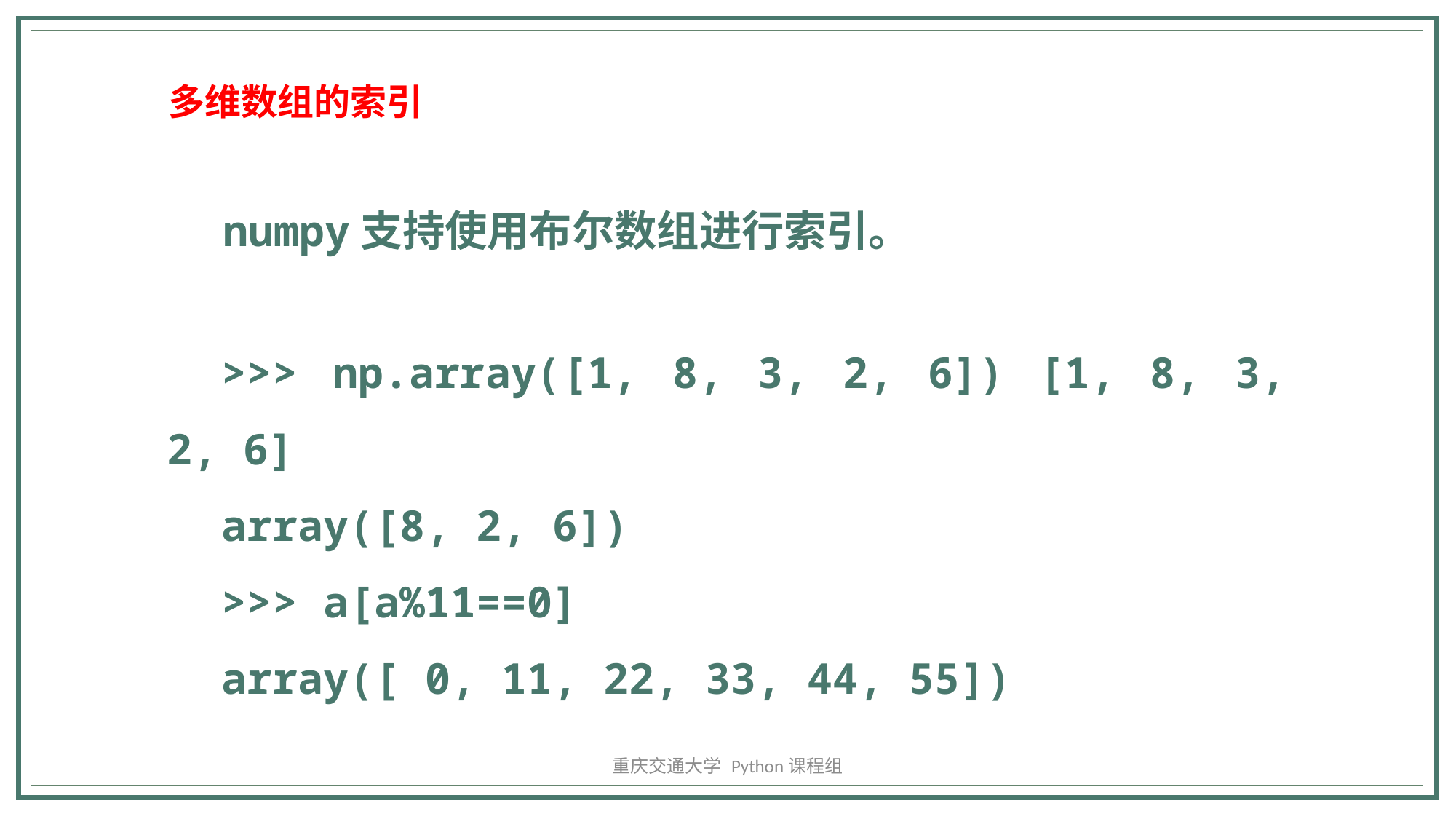

多维数组的索引
numpy支持使用布尔数组进行索引。
>>> np.array([1, 8, 3, 2, 6]) [1, 8, 3, 2, 6]
array([8, 2, 6])
>>> a[a%11==0]
array([ 0, 11, 22, 33, 44, 55])
重庆交通大学 Python课程组